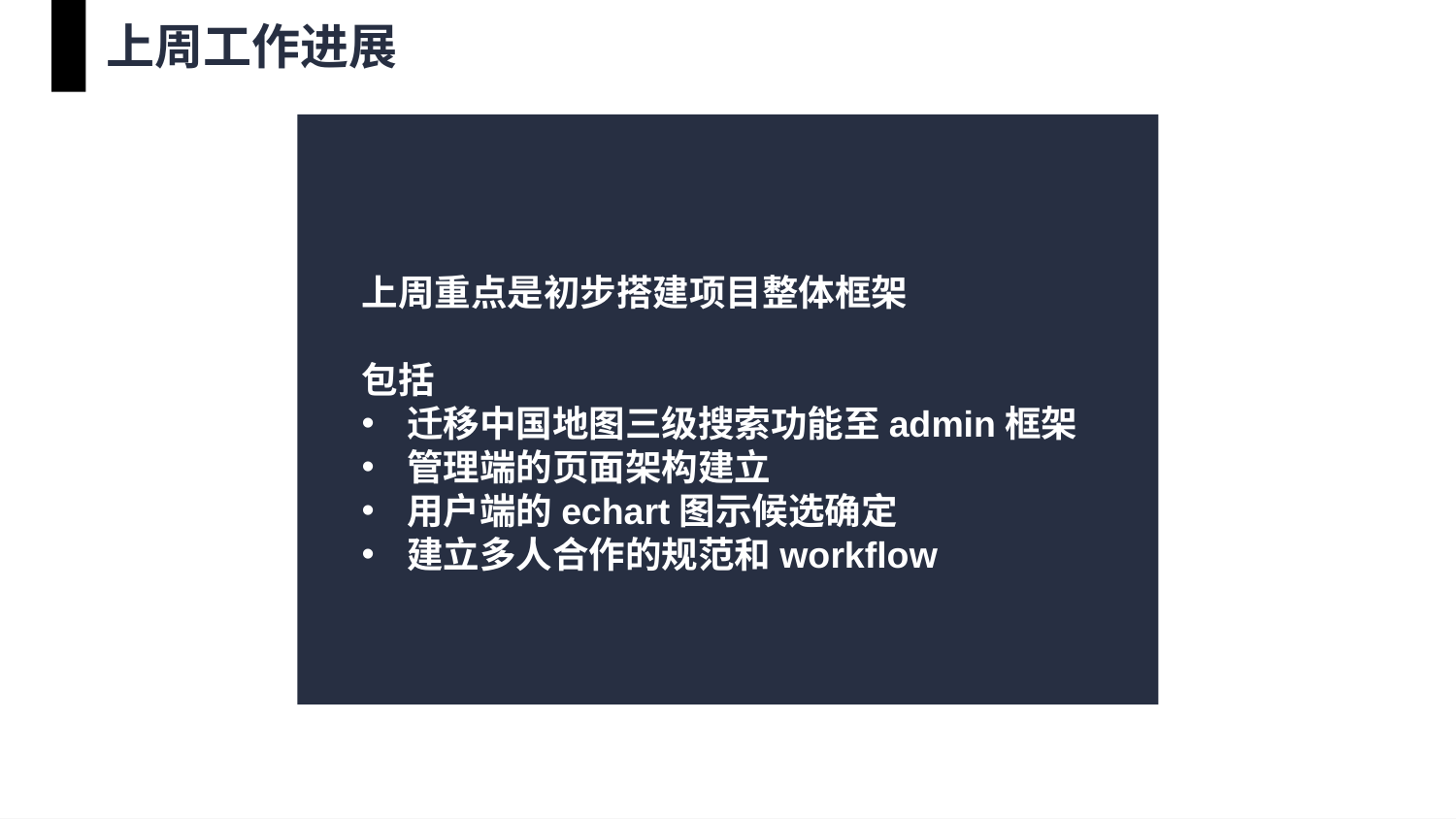

上周工作进展
上周重点是初步搭建项目整体框架

包括
迁移中国地图三级搜索功能至admin框架
管理端的页面架构建立
用户端的echart图示候选确定
建立多人合作的规范和workflow